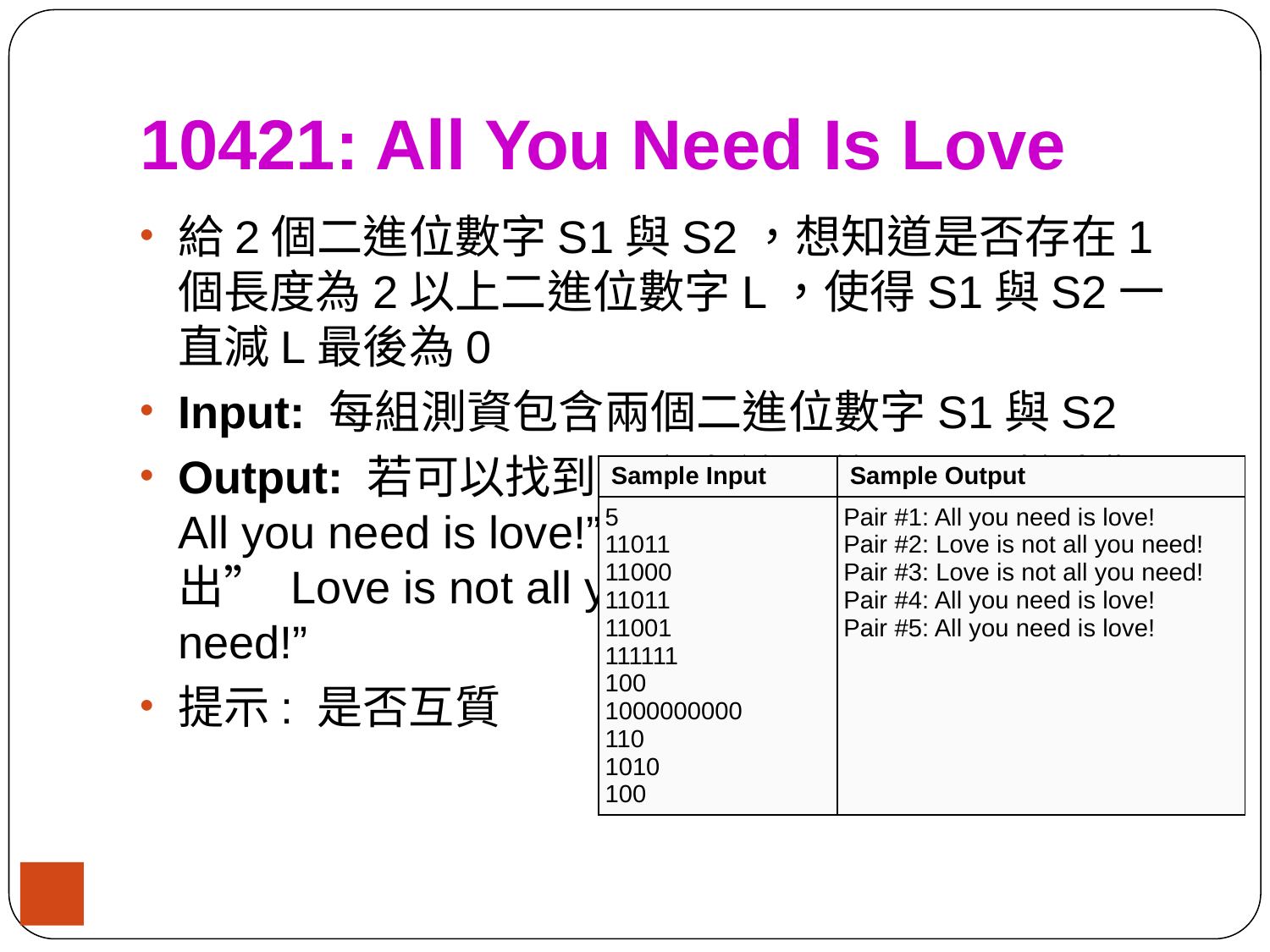

# 10421: All You Need Is Love
給2個二進位數字S1與S2，想知道是否存在1個長度為2以上二進位數字L，使得S1與S2一直減L最後為0
Input: 每組測資包含兩個二進位數字S1與S2
Output: 若可以找到長度大於2的L，則輸出” All you need is love!”，否則輸
出” Love is not all you
need!”
提示: 是否互質
| Sample Input | Sample Output |
| --- | --- |
| 5 11011 11000 11011 11001 111111 100 1000000000 110 1010 100 | Pair #1: All you need is love! Pair #2: Love is not all you need! Pair #3: Love is not all you need! Pair #4: All you need is love! Pair #5: All you need is love! |